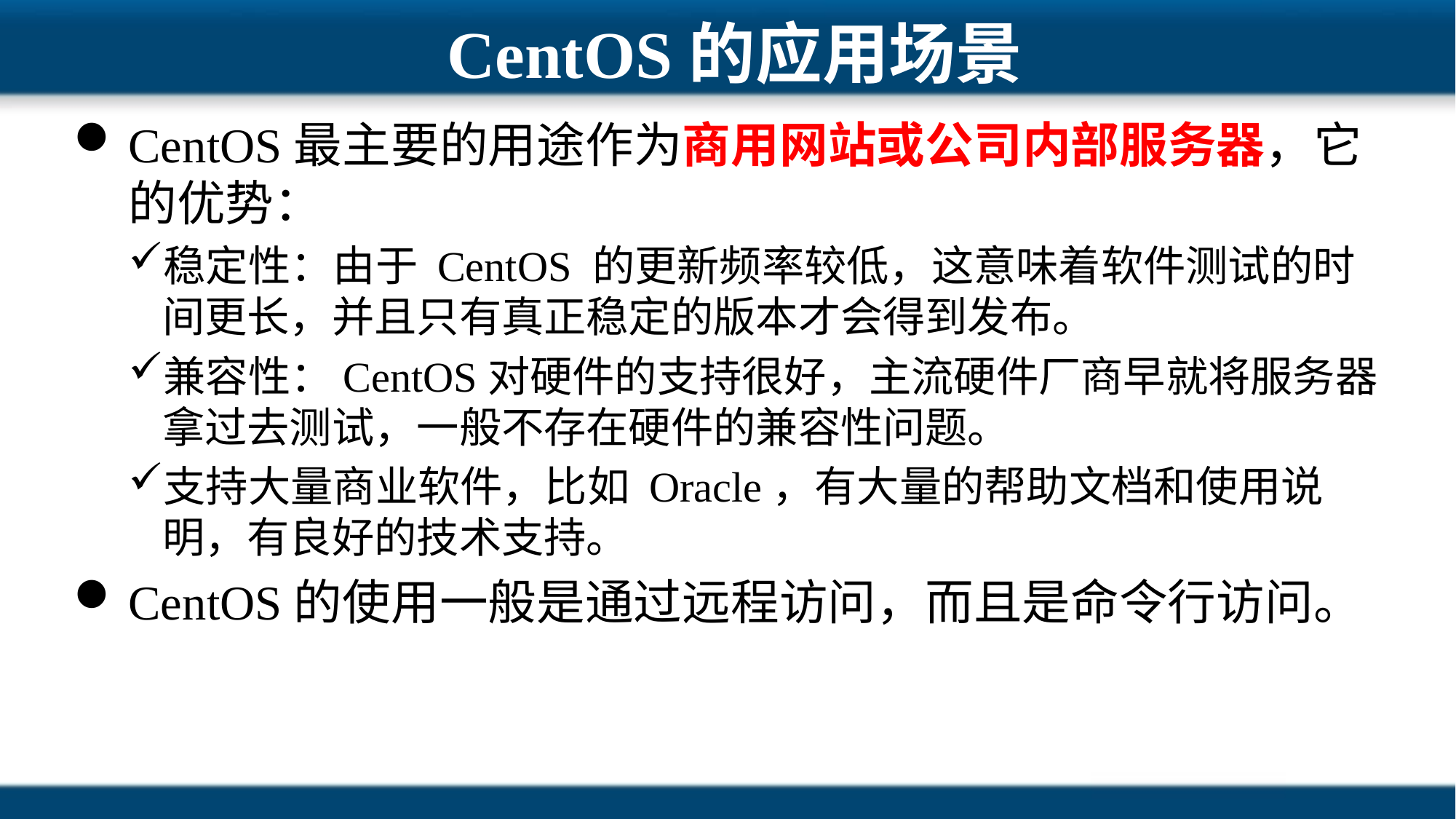

# CentOS的应用场景
CentOS最主要的用途作为商用网站或公司内部服务器，它的优势：
稳定性：由于 CentOS 的更新频率较低，这意味着软件测试的时间更长，并且只有真正稳定的版本才会得到发布。
兼容性：CentOS对硬件的支持很好，主流硬件厂商早就将服务器拿过去测试，一般不存在硬件的兼容性问题。
支持大量商业软件，比如 Oracle，有大量的帮助文档和使用说明，有良好的技术支持。
CentOS的使用一般是通过远程访问，而且是命令行访问。